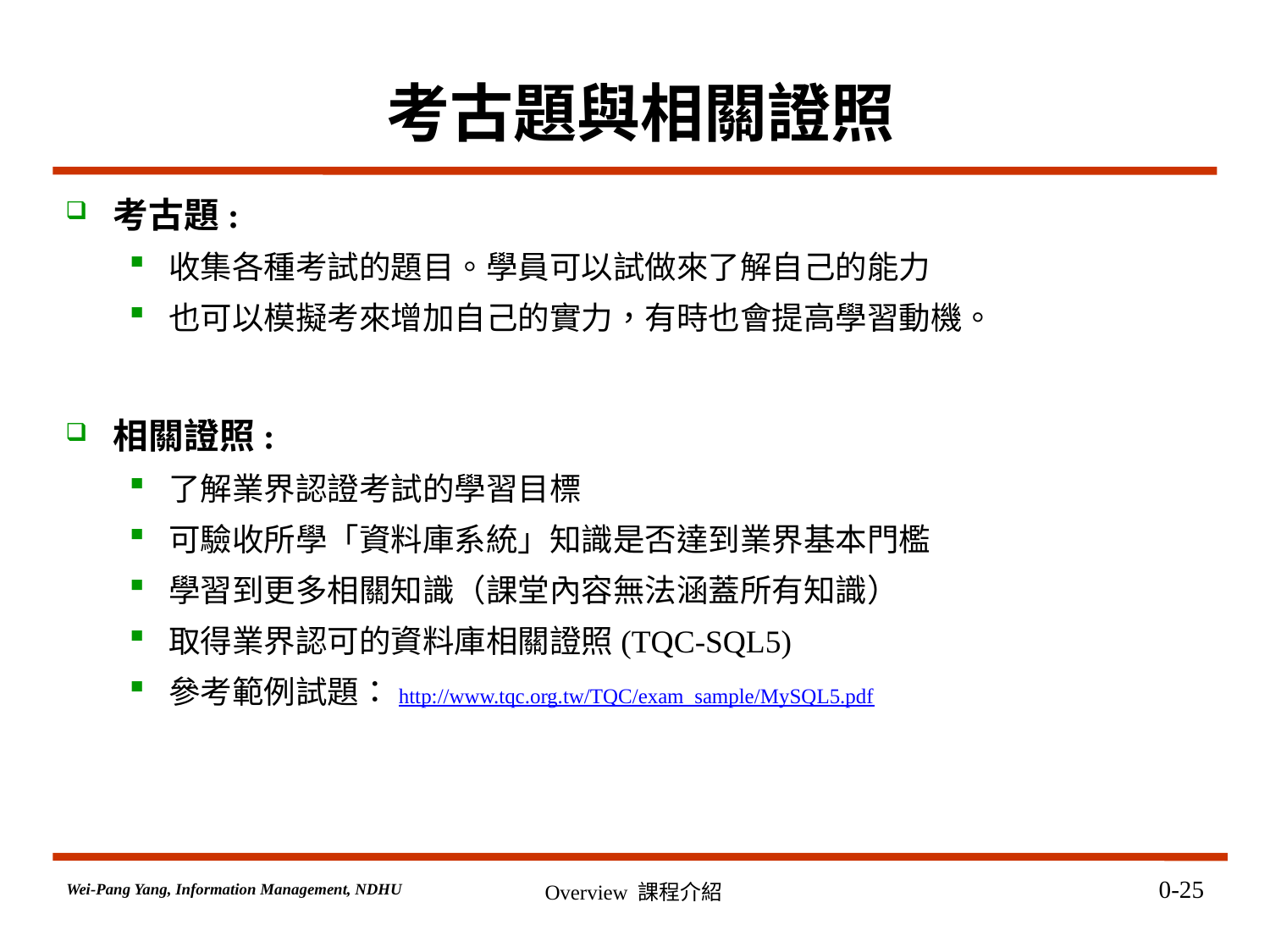

# 考古題與相關證照
考古題:
收集各種考試的題目。學員可以試做來了解自己的能力
也可以模擬考來增加自己的實力，有時也會提高學習動機。

相關證照:
了解業界認證考試的學習目標
可驗收所學「資料庫系統」知識是否達到業界基本門檻
學習到更多相關知識（課堂內容無法涵蓋所有知識）
取得業界認可的資料庫相關證照(TQC-SQL5)
參考範例試題：http://www.tqc.org.tw/TQC/exam_sample/MySQL5.pdf

0-25
Overview 課程介紹